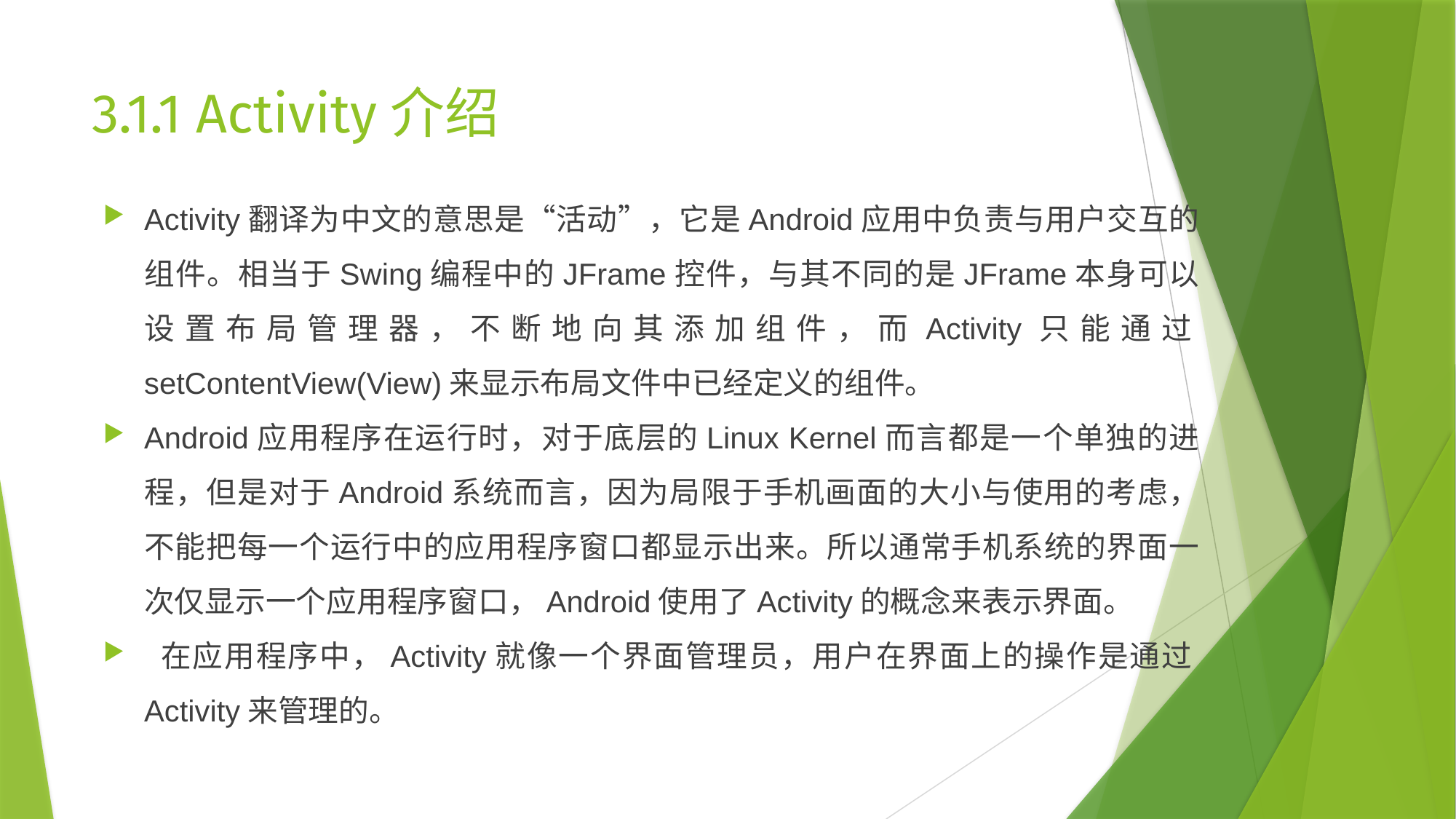

# 3.1.1 Activity介绍
Activity翻译为中文的意思是“活动”，它是Android应用中负责与用户交互的组件。相当于Swing编程中的JFrame控件，与其不同的是JFrame本身可以设置布局管理器，不断地向其添加组件，而Activity只能通过setContentView(View)来显示布局文件中已经定义的组件。
Android应用程序在运行时，对于底层的Linux Kernel而言都是一个单独的进程，但是对于Android系统而言，因为局限于手机画面的大小与使用的考虑，不能把每一个运行中的应用程序窗口都显示出来。所以通常手机系统的界面一次仅显示一个应用程序窗口，Android使用了Activity的概念来表示界面。
 在应用程序中，Activity就像一个界面管理员，用户在界面上的操作是通过Activity来管理的。